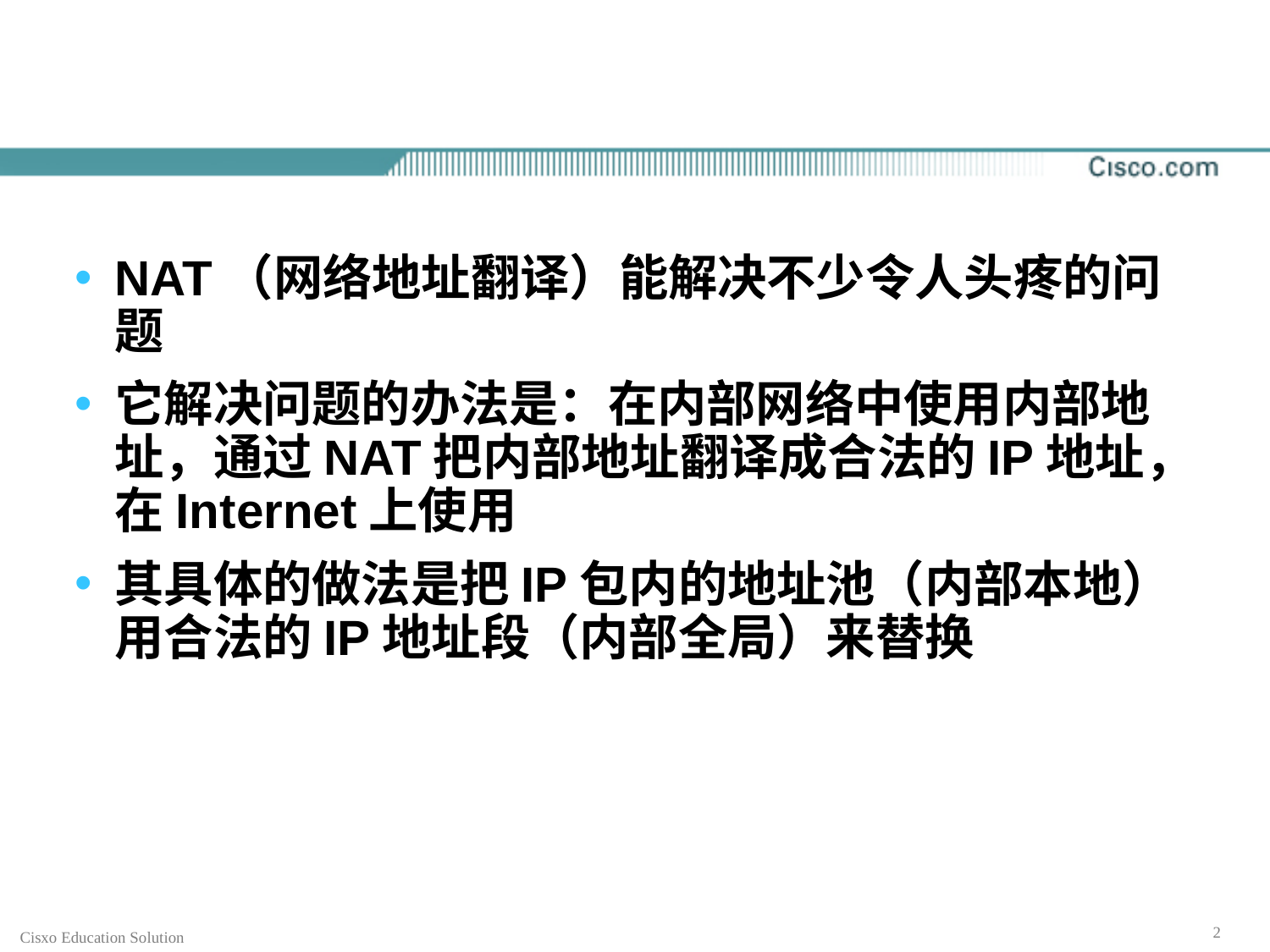

#
NAT（网络地址翻译）能解决不少令人头疼的问题
它解决问题的办法是：在内部网络中使用内部地址，通过NAT把内部地址翻译成合法的IP地址，在Internet上使用
其具体的做法是把IP包内的地址池（内部本地）用合法的IP地址段（内部全局）来替换